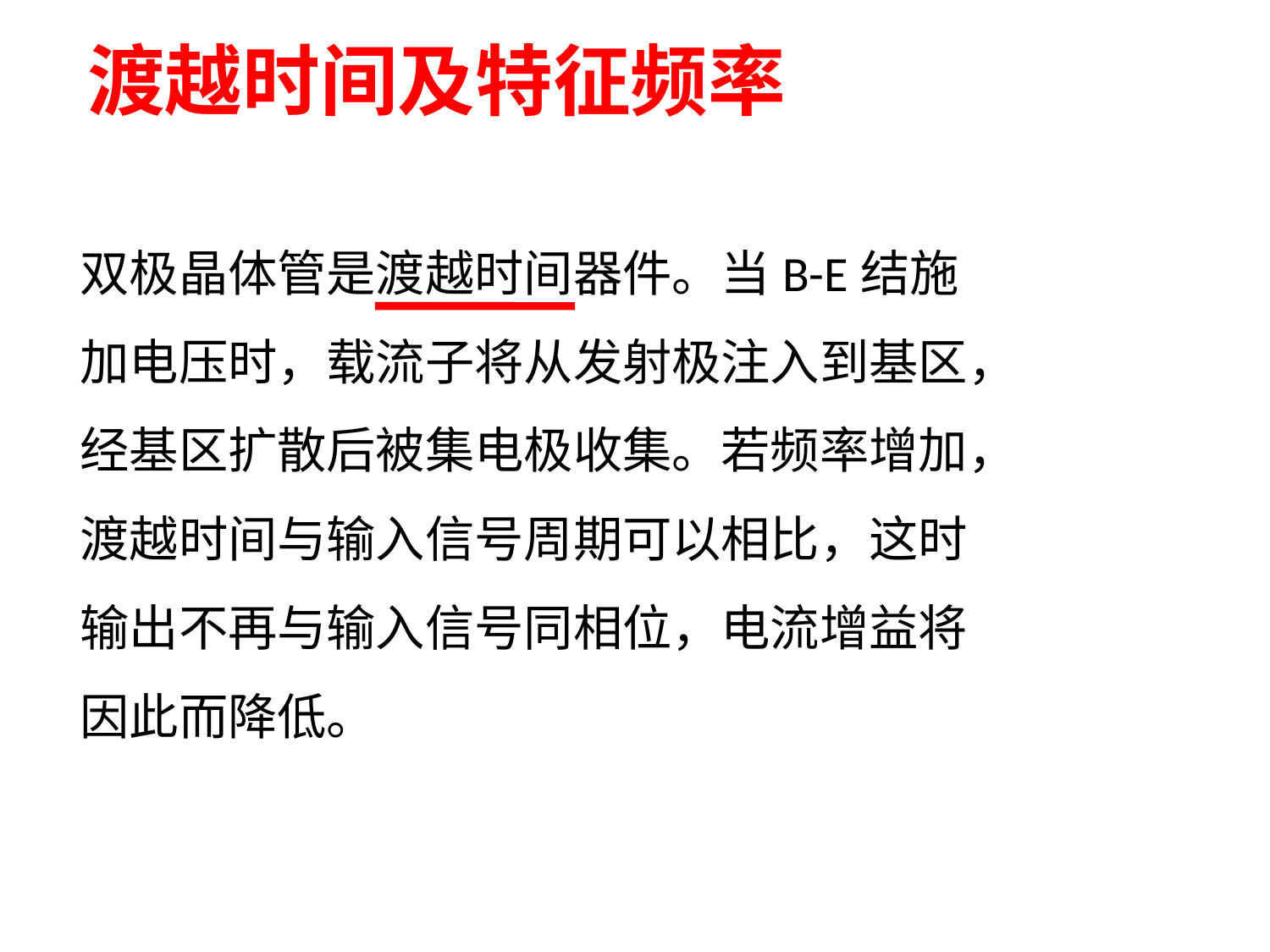

渡越时间及特征频率
双极晶体管是渡越时间器件。当B-E结施加电压时，载流子将从发射极注入到基区，经基区扩散后被集电极收集。若频率增加，渡越时间与输入信号周期可以相比，这时输出不再与输入信号同相位，电流增益将因此而降低。

25